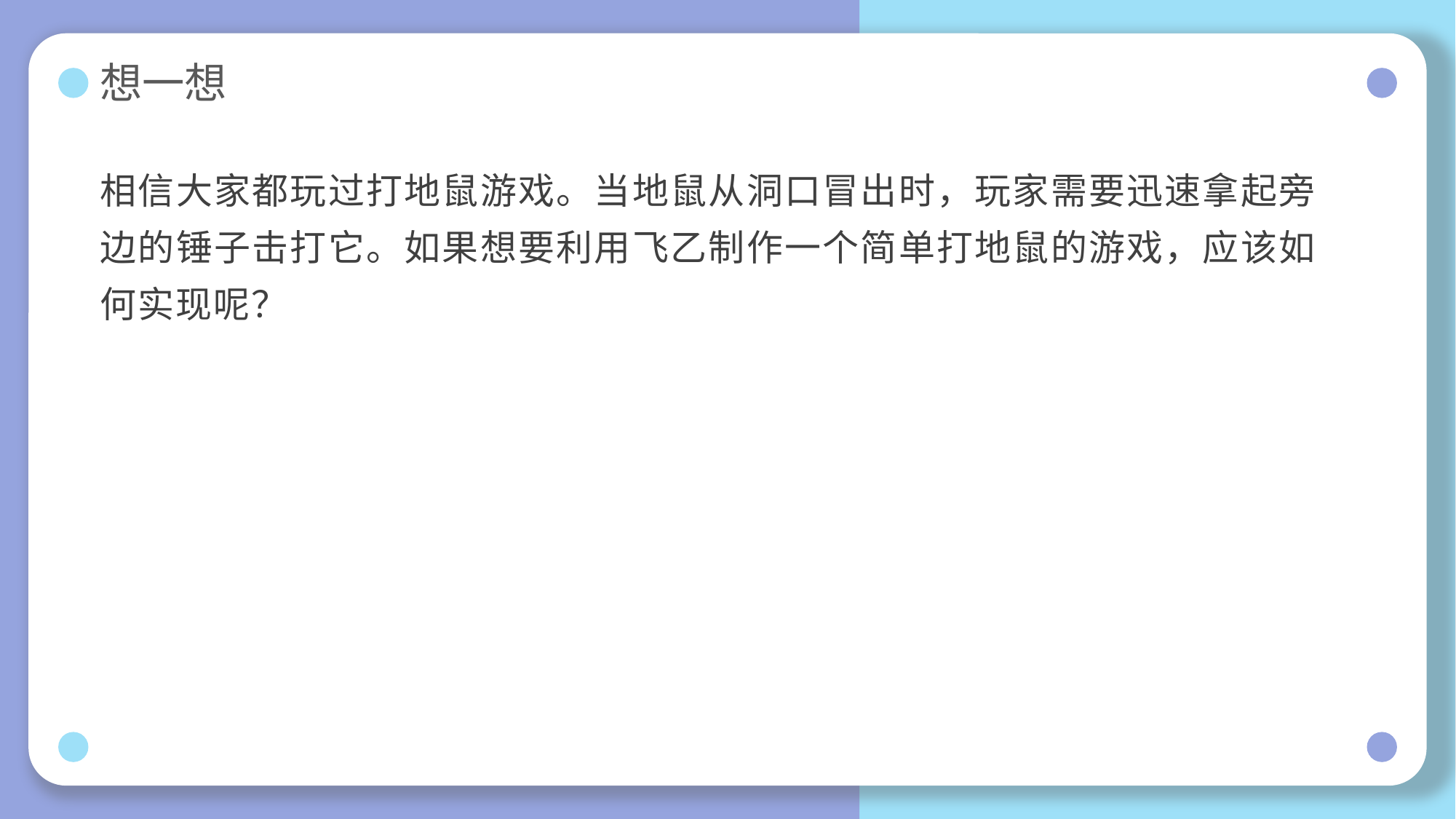

# 想一想
相信大家都玩过打地鼠游戏。当地鼠从洞口冒出时，玩家需要迅速拿起旁边的锤子击打它。如果想要利用飞乙制作一个简单打地鼠的游戏，应该如何实现呢？